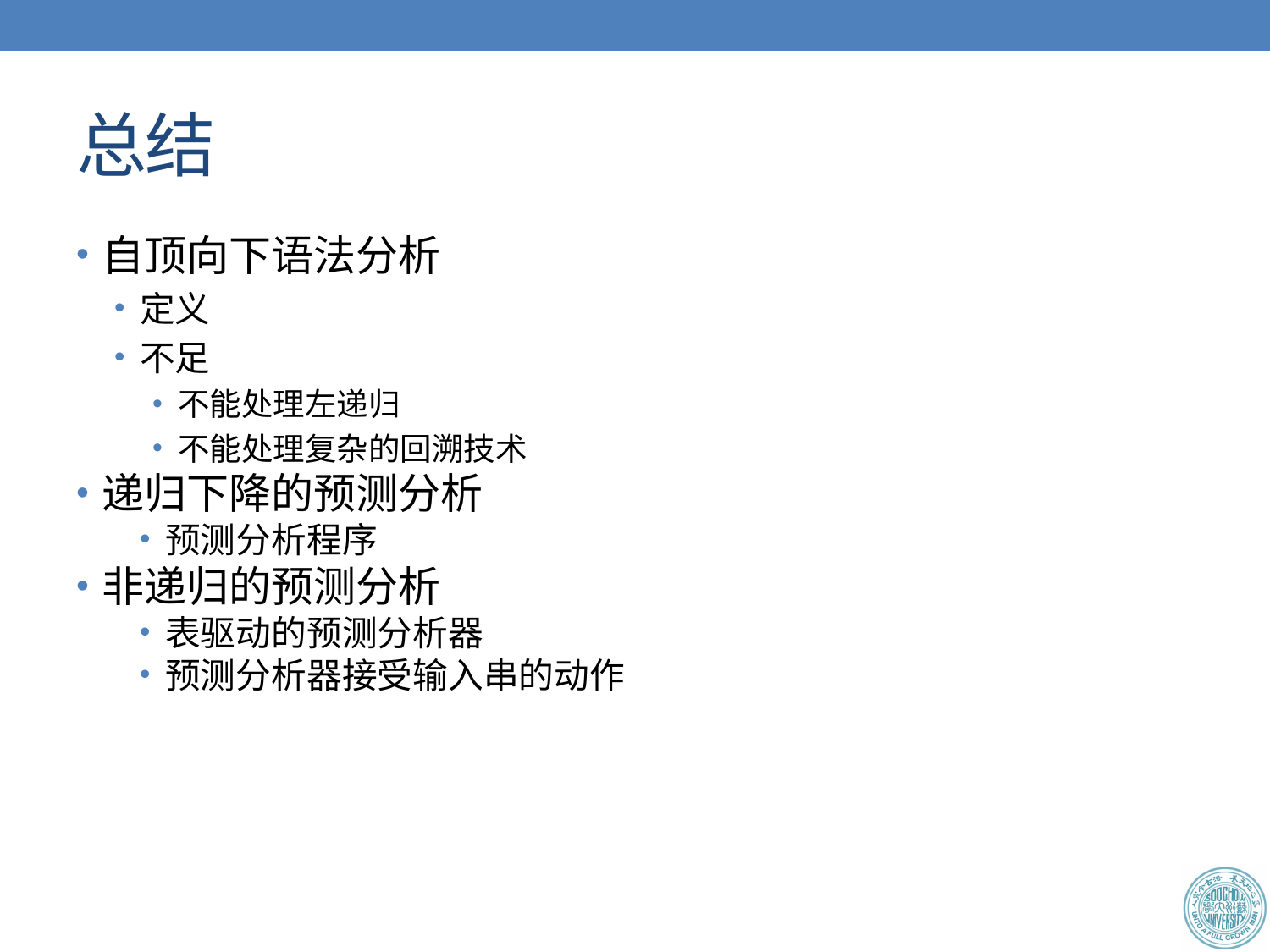

# 总结
自顶向下语法分析
定义
不足
不能处理左递归
不能处理复杂的回溯技术
递归下降的预测分析
预测分析程序
非递归的预测分析
表驱动的预测分析器
预测分析器接受输入串的动作